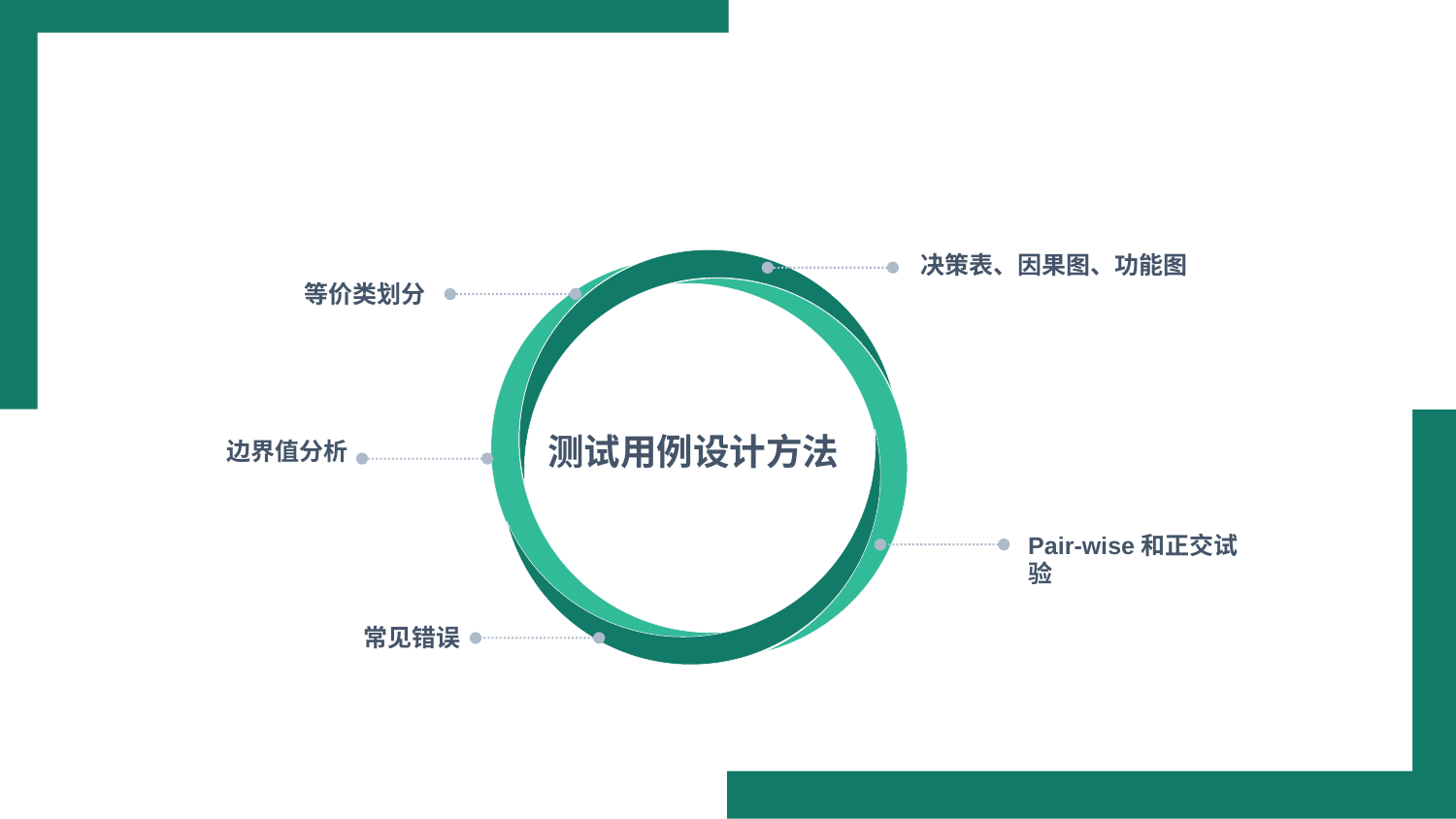

决策表、因果图、功能图

等价类划分

测试用例设计方法
边界值分析

Pair-wise和正交试验

常见错误